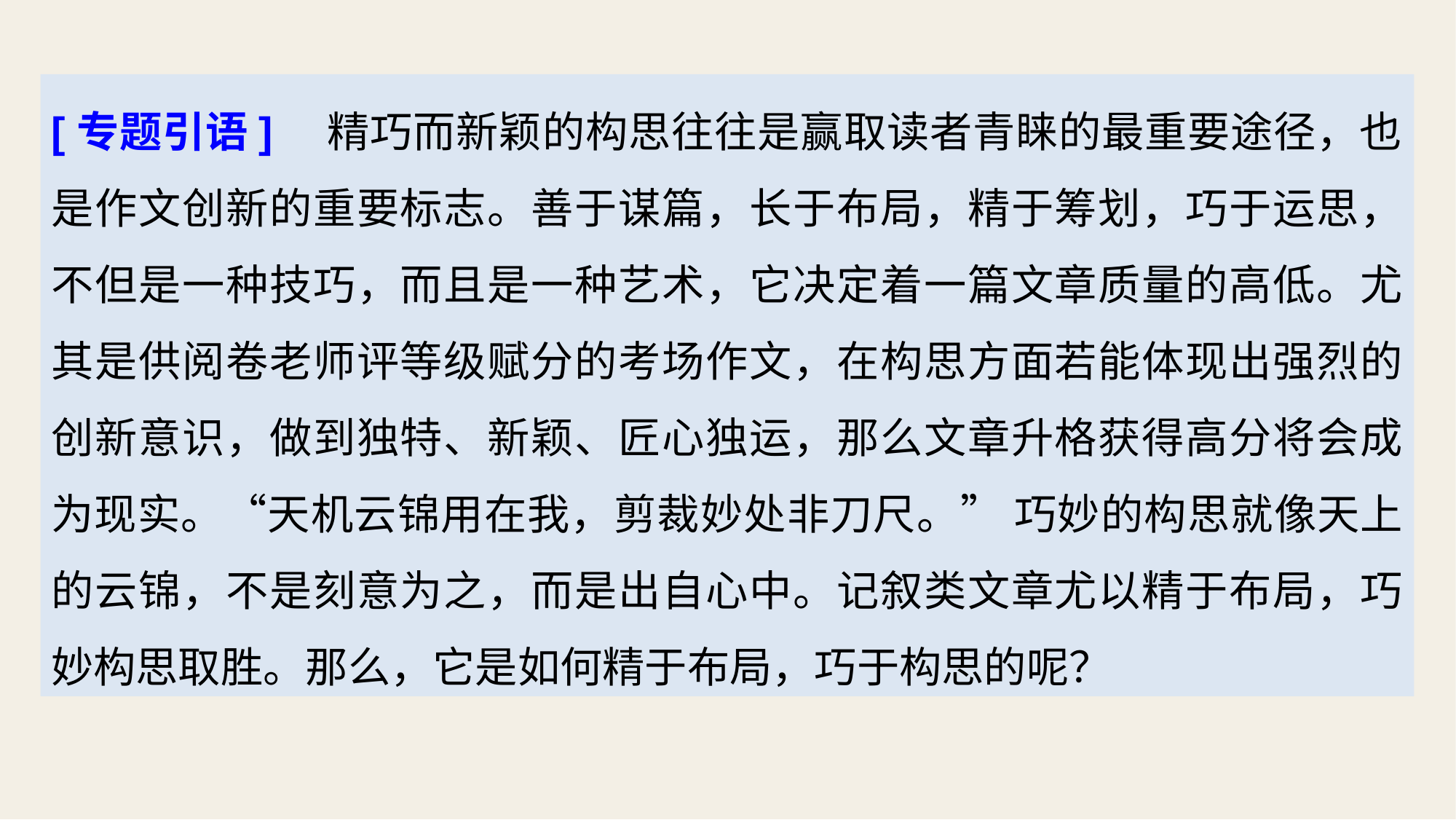

[专题引语]　精巧而新颖的构思往往是赢取读者青睐的最重要途径，也是作文创新的重要标志。善于谋篇，长于布局，精于筹划，巧于运思，不但是一种技巧，而且是一种艺术，它决定着一篇文章质量的高低。尤其是供阅卷老师评等级赋分的考场作文，在构思方面若能体现出强烈的创新意识，做到独特、新颖、匠心独运，那么文章升格获得高分将会成为现实。“天机云锦用在我，剪裁妙处非刀尺。” 巧妙的构思就像天上的云锦，不是刻意为之，而是出自心中。记叙类文章尤以精于布局，巧妙构思取胜。那么，它是如何精于布局，巧于构思的呢？